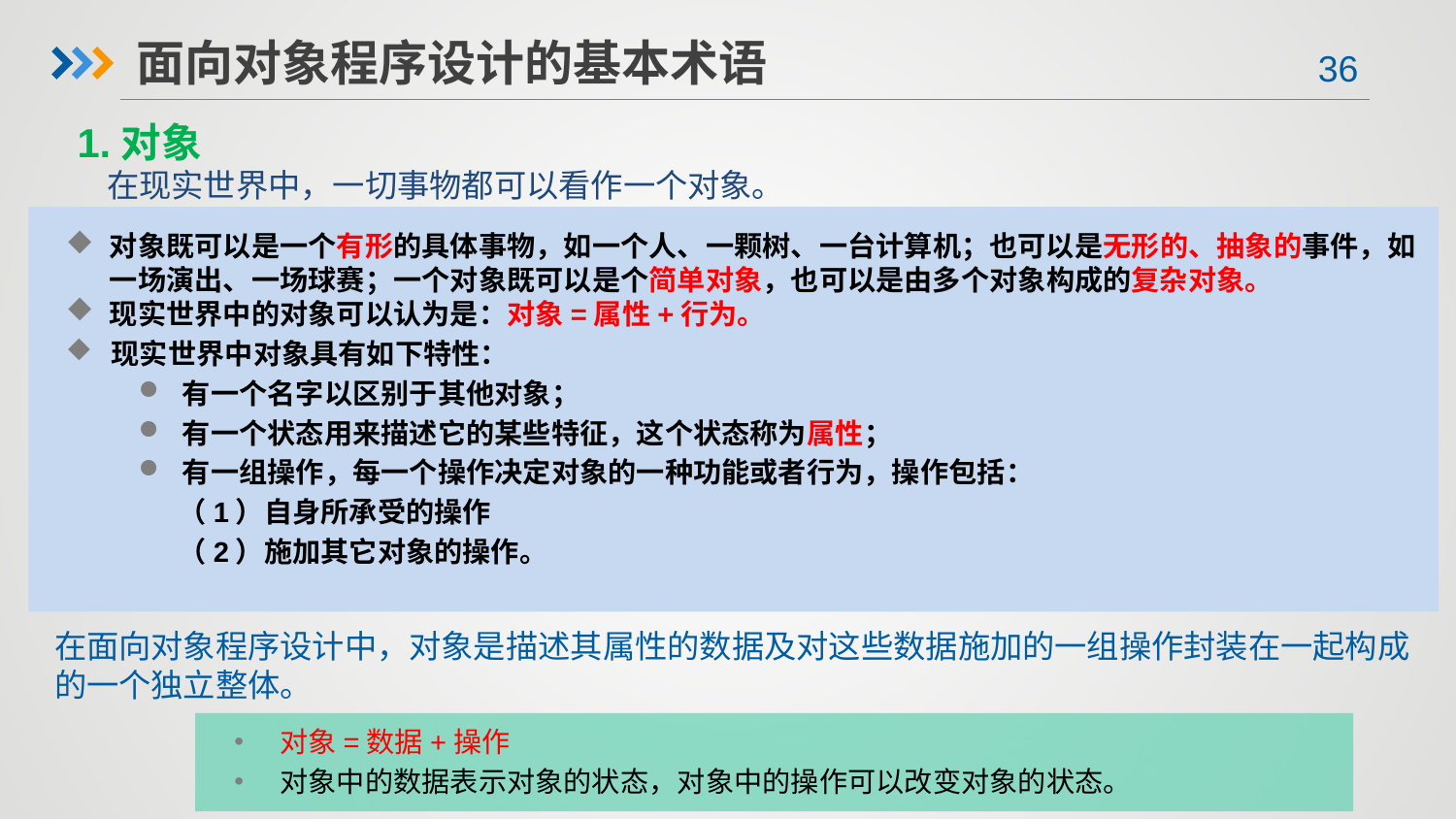

面向对象程序设计的基本术语
1.对象
   在现实世界中，一切事物都可以看作一个对象。

对象既可以是一个有形的具体事物，如一个人、一颗树、一台计算机；也可以是无形的、抽象的事件，如一场演出、一场球赛；一个对象既可以是个简单对象，也可以是由多个对象构成的复杂对象。
现实世界中的对象可以认为是：对象=属性+行为。
现实世界中对象具有如下特性：
有一个名字以区别于其他对象；
有一个状态用来描述它的某些特征，这个状态称为属性；
有一组操作，每一个操作决定对象的一种功能或者行为，操作包括：
     （1）自身所承受的操作
     （2）施加其它对象的操作。

在面向对象程序设计中，对象是描述其属性的数据及对这些数据施加的一组操作封装在一起构成的一个独立整体。

对象=数据+操作
对象中的数据表示对象的状态，对象中的操作可以改变对象的状态。